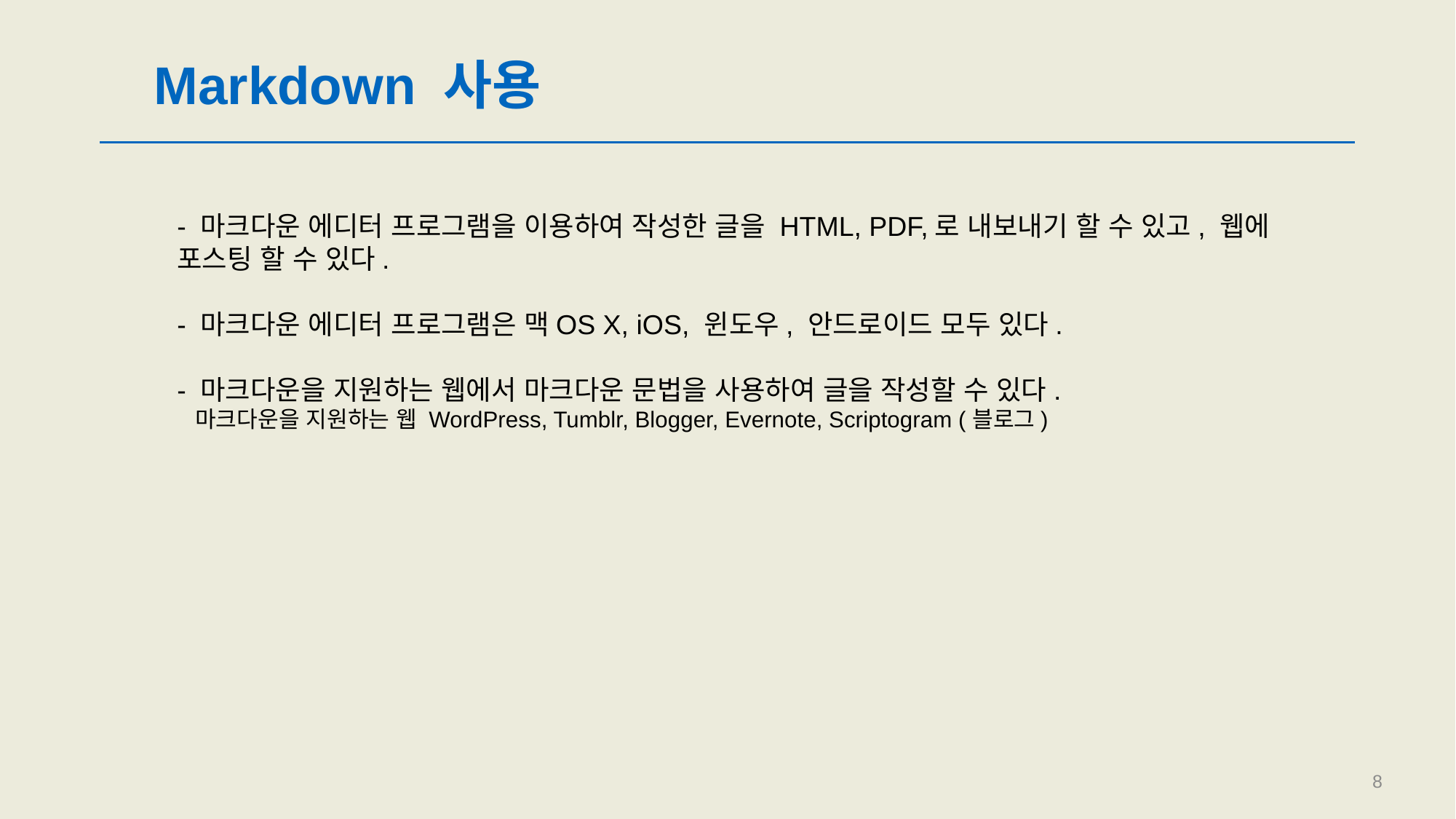

# Markdown 사용

- 마크다운 에디터 프로그램을 이용하여 작성한 글을 HTML, PDF,로 내보내기 할 수 있고, 웹에 포스팅 할 수 있다.

- 마크다운 에디터 프로그램은 맥OS X, iOS, 윈도우, 안드로이드 모두 있다.

- 마크다운을 지원하는 웹에서 마크다운 문법을 사용하여 글을 작성할 수 있다.
  마크다운을 지원하는 웹 WordPress, Tumblr, Blogger, Evernote, Scriptogram (블로그)
8